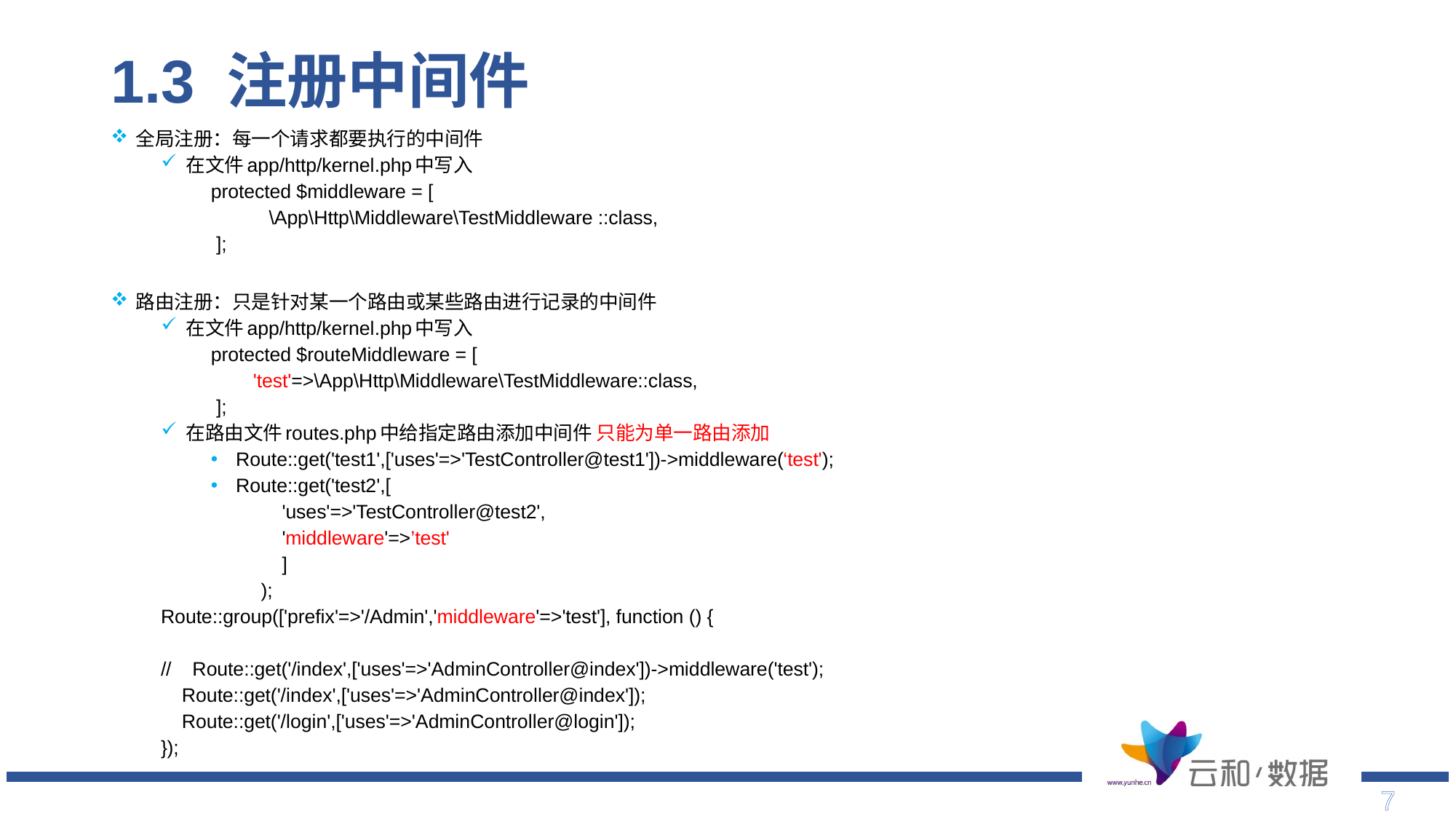

# 1.3 注册中间件
全局注册：每一个请求都要执行的中间件
在文件app/http/kernel.php中写入
protected $middleware = [
           \App\Http\Middleware\TestMiddleware ::class,
 ];

路由注册：只是针对某一个路由或某些路由进行记录的中间件
在文件app/http/kernel.php中写入
protected $routeMiddleware = [
        'test'=>\App\Http\Middleware\TestMiddleware::class,
 ];
在路由文件routes.php中给指定路由添加中间件 只能为单一路由添加
Route::get('test1',['uses'=>'TestController@test1'])->middleware(‘test');
Route::get('test2',[
    'uses'=>'TestController@test2',
    'middleware'=>’test'
    ]
);
Route::group(['prefix'=>'/Admin','middleware'=>'test'], function () {

//    Route::get('/index',['uses'=>'AdminController@index'])->middleware('test');
    Route::get('/index',['uses'=>'AdminController@index']);
    Route::get('/login',['uses'=>'AdminController@login']);
});